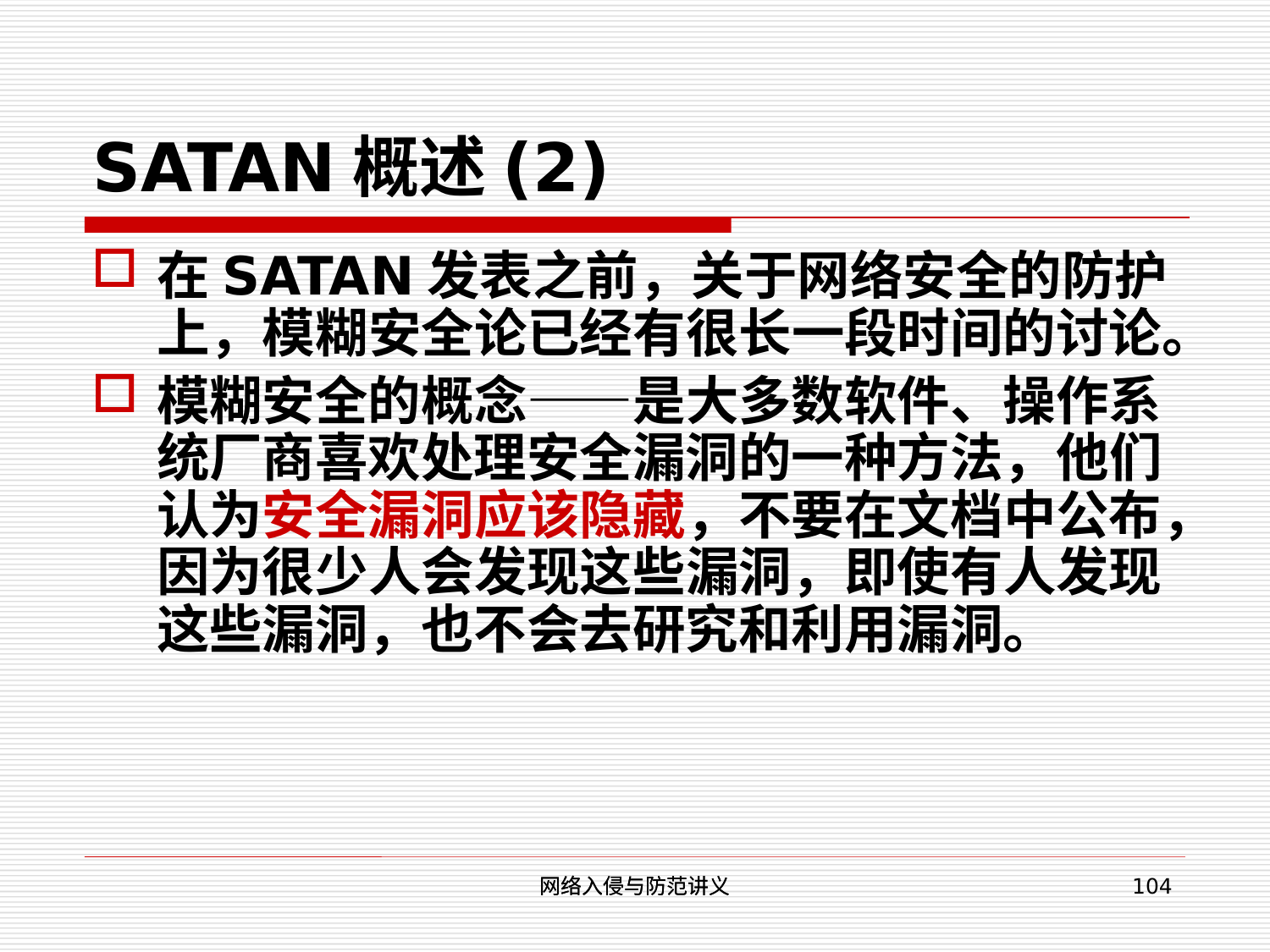

# SATAN概述(2)
在SATAN发表之前，关于网络安全的防护上，模糊安全论已经有很长一段时间的讨论。
模糊安全的概念——是大多数软件、操作系统厂商喜欢处理安全漏洞的一种方法，他们认为安全漏洞应该隐藏，不要在文档中公布，因为很少人会发现这些漏洞，即使有人发现这些漏洞，也不会去研究和利用漏洞。

网络入侵与防范讲义
网络入侵与防范讲义
104
104